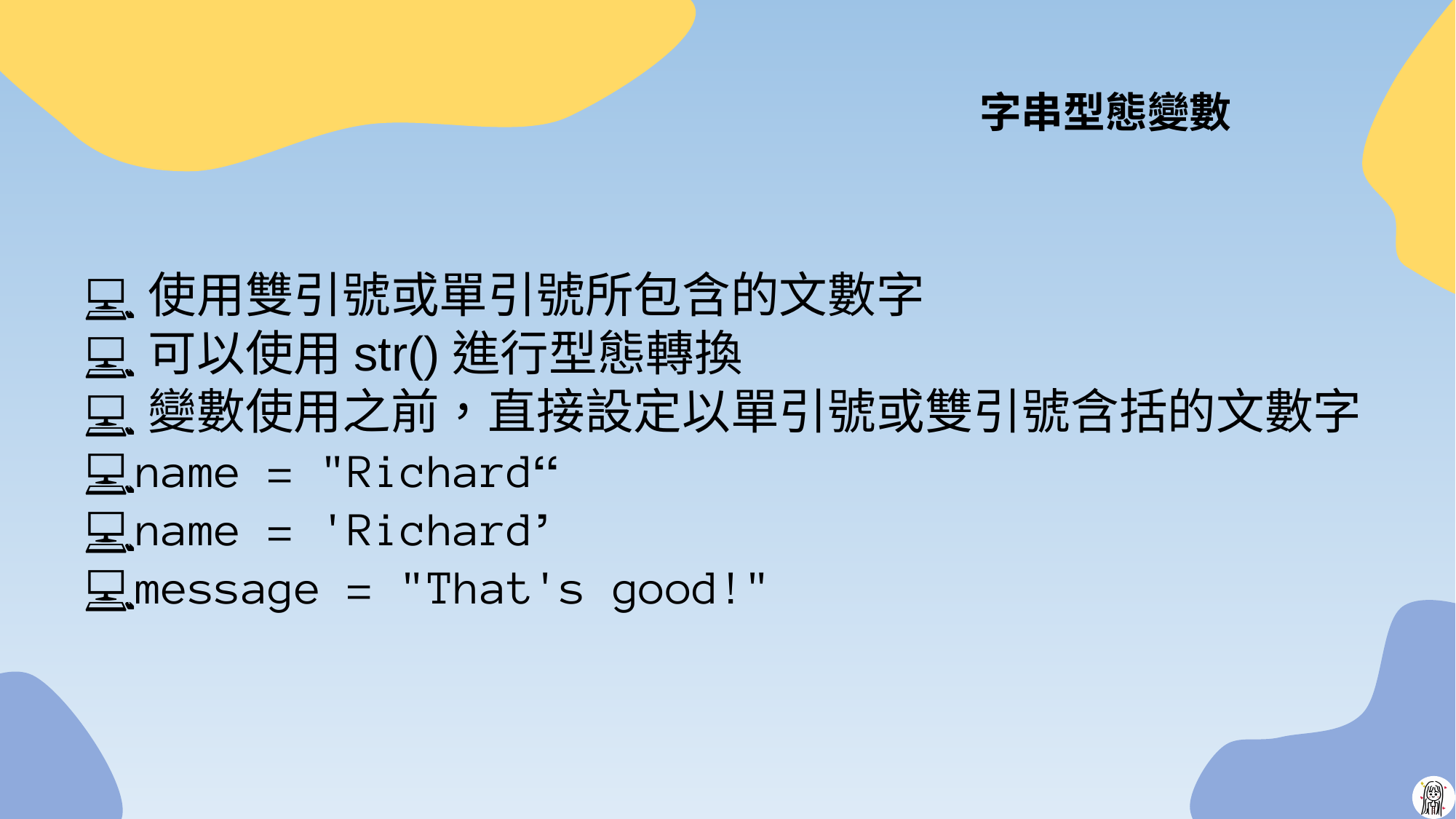

# 字串型態變數
💻使用雙引號或單引號所包含的文數字
💻可以使用str()進行型態轉換
💻變數使用之前，直接設定以單引號或雙引號含括的文數字
💻name = "Richard“
💻name = 'Richard’
💻message = "That's good!"
20